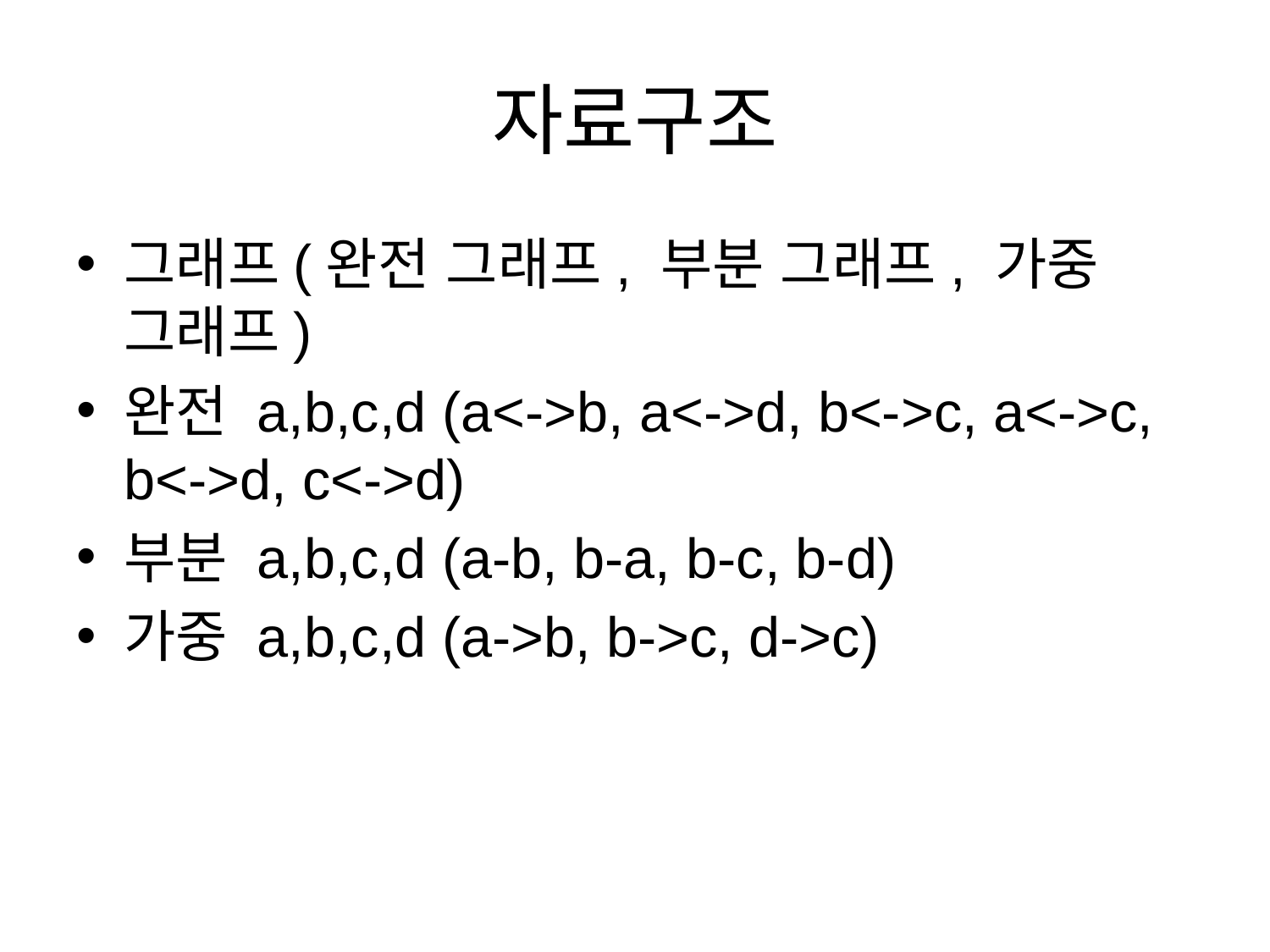

# 자료구조
그래프(완전 그래프, 부분 그래프, 가중 그래프)
완전 a,b,c,d (a<->b, a<->d, b<->c, a<->c, b<->d, c<->d)
부분 a,b,c,d (a-b, b-a, b-c, b-d)
가중 a,b,c,d (a->b, b->c, d->c)